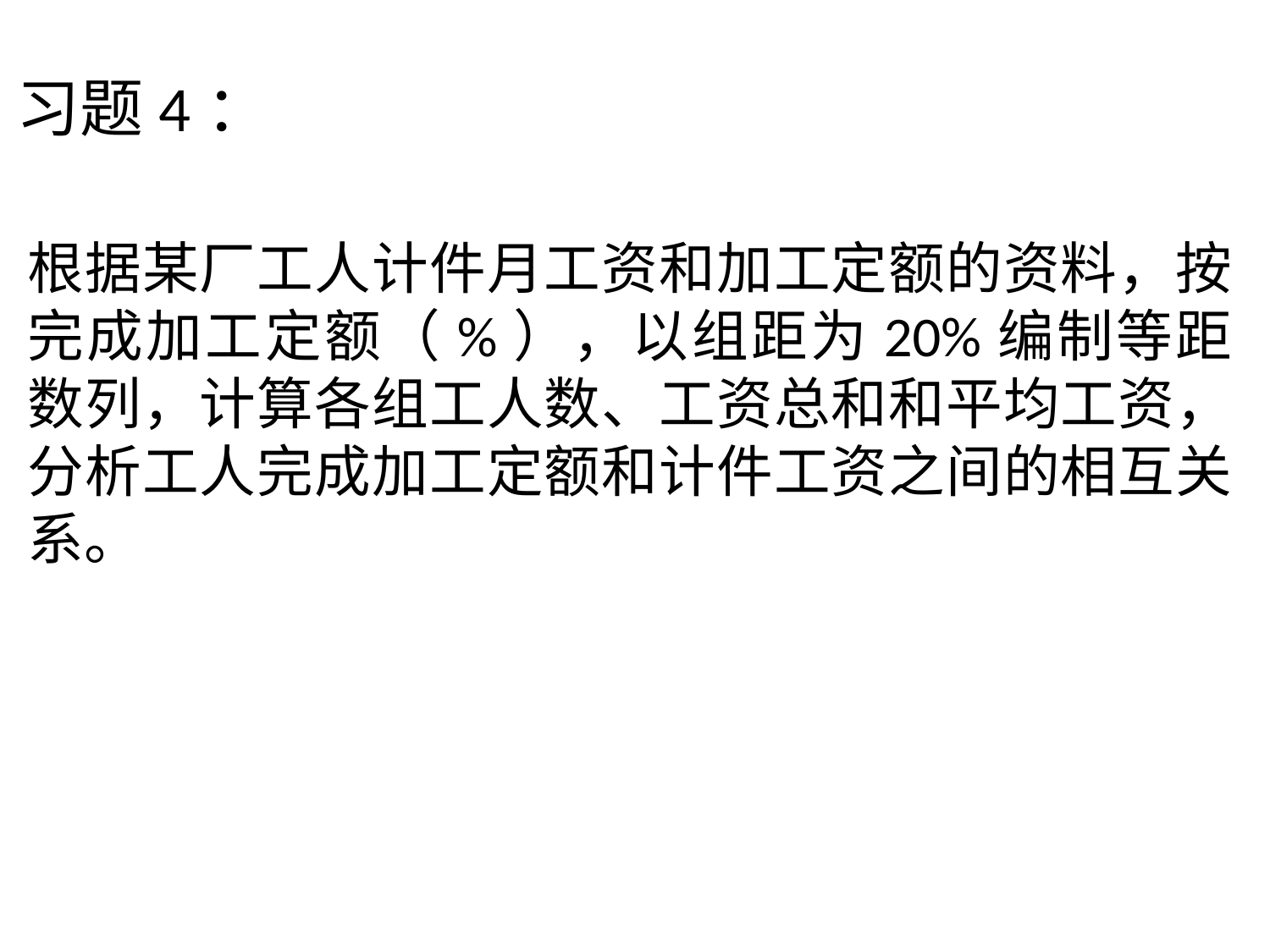

习题4：
根据某厂工人计件月工资和加工定额的资料，按完成加工定额（%），以组距为20%编制等距数列，计算各组工人数、工资总和和平均工资，分析工人完成加工定额和计件工资之间的相互关系。